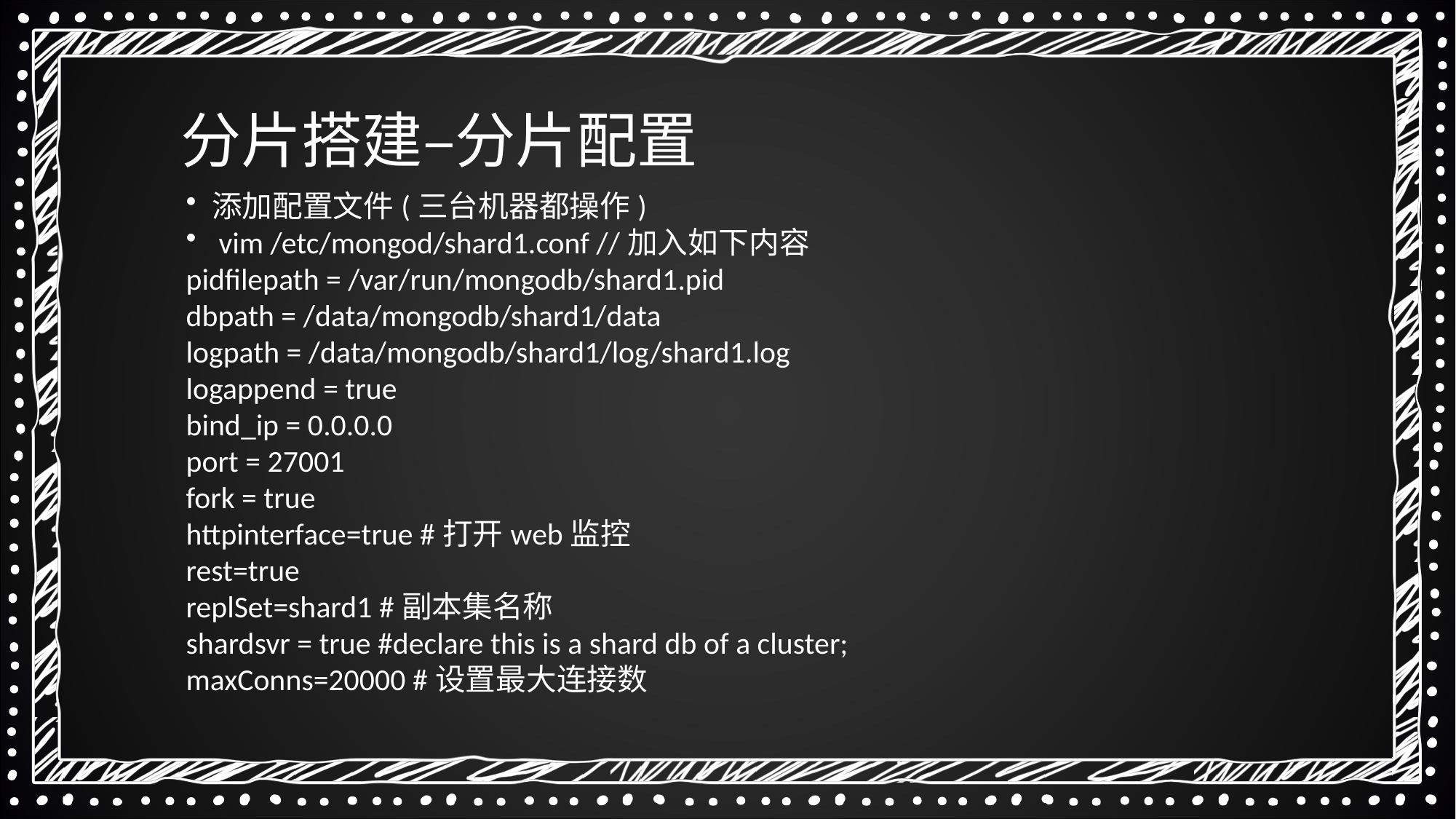

分片搭建–分片配置
添加配置文件(三台机器都操作)
 vim /etc/mongod/shard1.conf //加入如下内容
pidfilepath = /var/run/mongodb/shard1.pid
dbpath = /data/mongodb/shard1/data
logpath = /data/mongodb/shard1/log/shard1.log
logappend = true
bind_ip = 0.0.0.0
port = 27001
fork = true
httpinterface=true #打开web监控
rest=true
replSet=shard1 #副本集名称
shardsvr = true #declare this is a shard db of a cluster;
maxConns=20000 #设置最大连接数